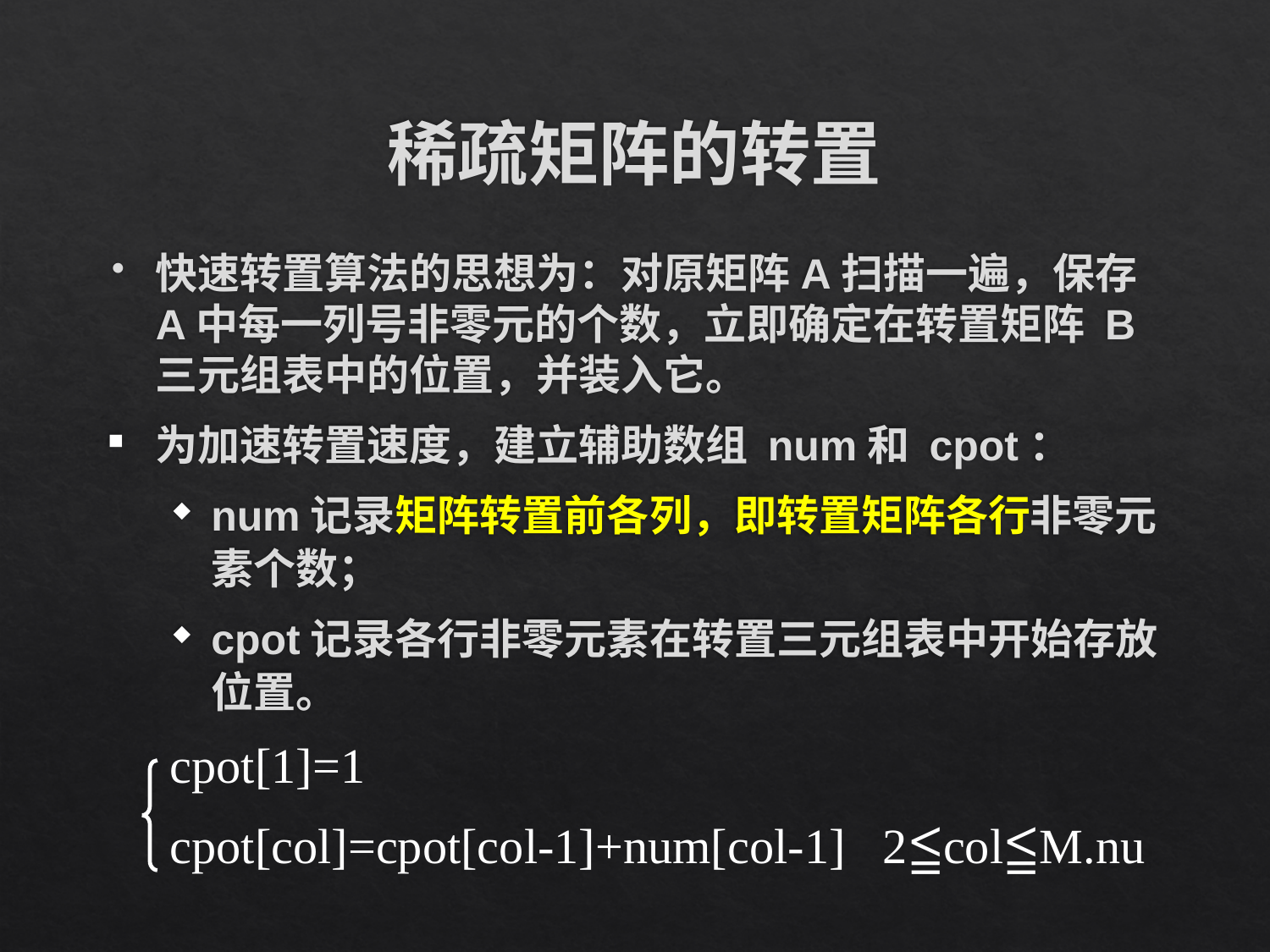

# 稀疏矩阵的转置
快速转置算法的思想为：对原矩阵A扫描一遍，保存A中每一列号非零元的个数，立即确定在转置矩阵 B 三元组表中的位置，并装入它。
为加速转置速度，建立辅助数组 num和 cpot：
num记录矩阵转置前各列，即转置矩阵各行非零元素个数；
cpot记录各行非零元素在转置三元组表中开始存放位置。

cpot[1]=1

cpot[col]=cpot[col-1]+num[col-1]   2≦col≦M.nu